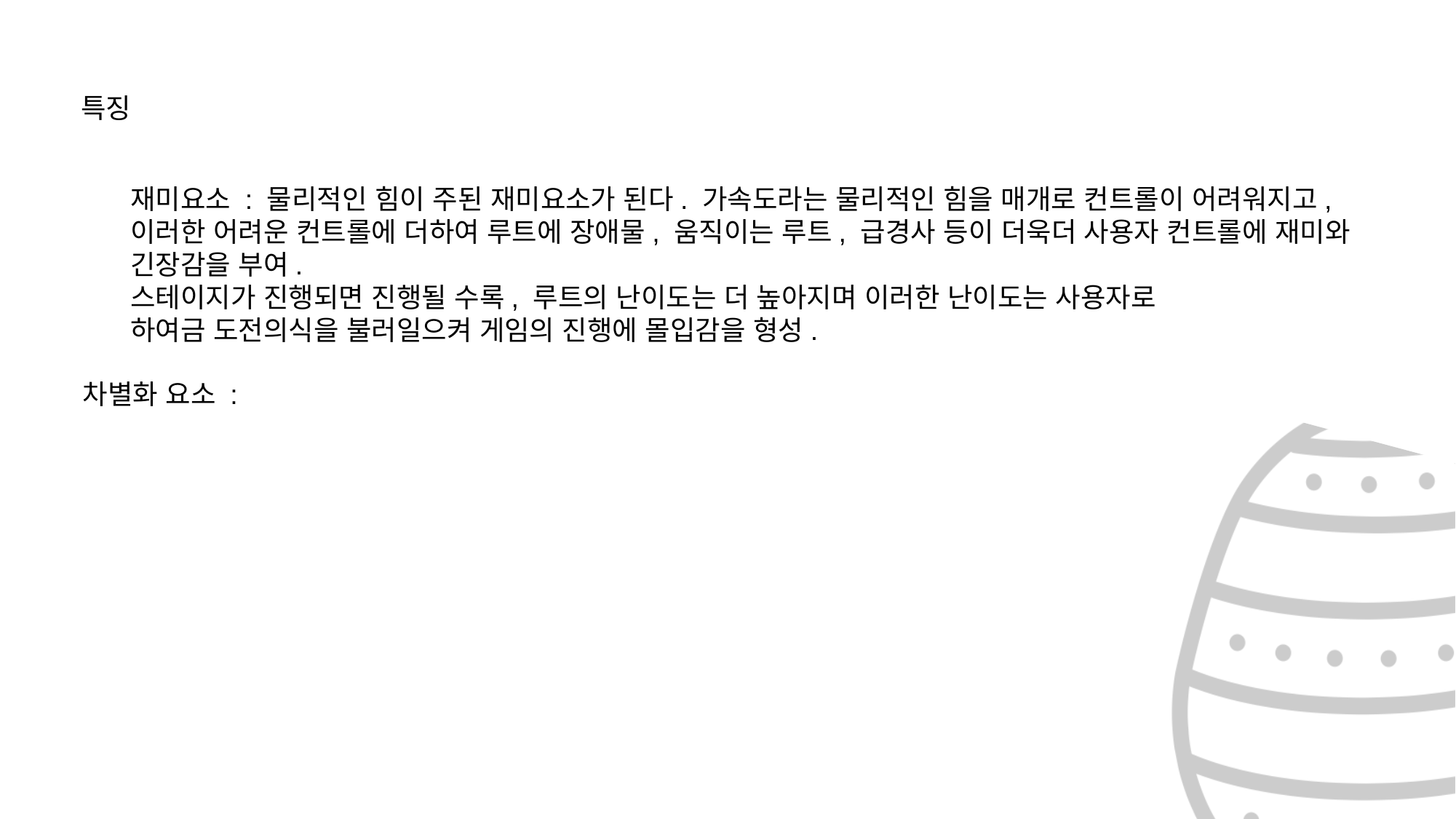

특징
재미요소 : 물리적인 힘이 주된 재미요소가 된다. 가속도라는 물리적인 힘을 매개로 컨트롤이 어려워지고,
이러한 어려운 컨트롤에 더하여 루트에 장애물, 움직이는 루트, 급경사 등이 더욱더 사용자 컨트롤에 재미와
긴장감을 부여.
스테이지가 진행되면 진행될 수록, 루트의 난이도는 더 높아지며 이러한 난이도는 사용자로
하여금 도전의식을 불러일으켜 게임의 진행에 몰입감을 형성.
차별화 요소 :